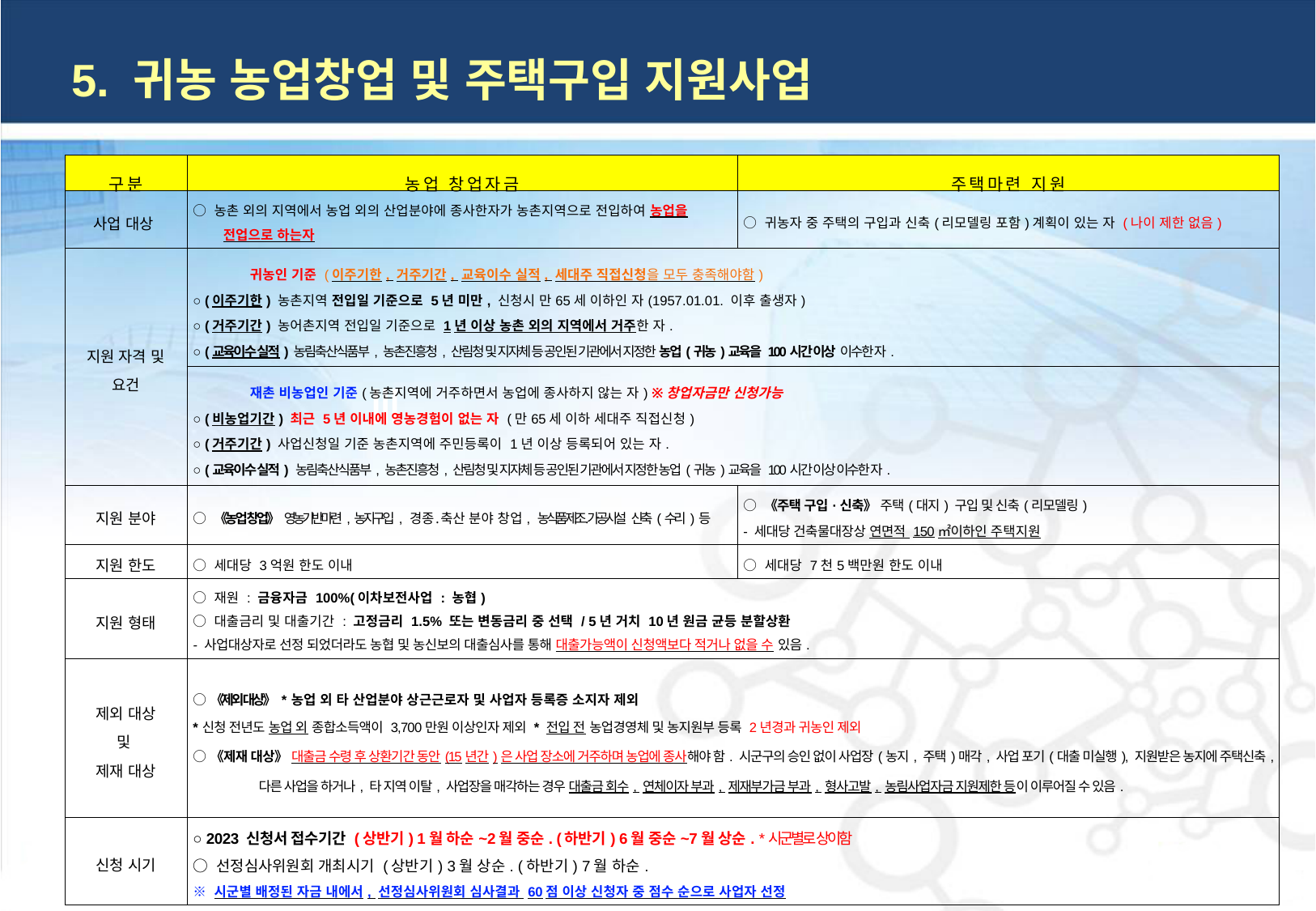

5. 귀농 농업창업 및 주택구입 지원사업

| 구분 | 농업 창업자금 | 주택마련 지원 |
| --- | --- | --- |
| 사업 대상 | ○ 농촌 외의 지역에서 농업 외의 산업분야에 종사한자가 농촌지역으로 전입하여 농업을 전업으로 하는자 | ○ 귀농자 중 주택의 구입과 신축(리모델링 포함)계획이 있는 자 (나이 제한 없음) |
| 지원 자격 및 요건 | 귀농인 기준 (이주기한, 거주기간, 교육이수 실적, 세대주 직접신청을 모두 충족해야함) ○ (이주기한) 농촌지역 전입일 기준으로 5년 미만, 신청시 만65세 이하인 자(1957.01.01. 이후 출생자) ○ (거주기간) 농어촌지역 전입일 기준으로 1년 이상 농촌 외의 지역에서 거주한 자. ○ (교육이수 실적) 농림축산식품부, 농촌진흥청, 산림청 및 지자체 등 공인된 기관에서 지정한 농업(귀농)교육을 100시간 이상 이수한 자. |  |
|  | 재촌 비농업인 기준(농촌지역에 거주하면서 농업에 종사하지 않는 자) ※창업자금만 신청가능 ○ (비농업기간) 최근 5년 이내에 영농경험이 없는 자 (만65세 이하 세대주 직접신청) ○ (거주기간) 사업신청일 기준 농촌지역에 주민등록이 1년 이상 등록되어 있는 자. ○ (교육이수 실적) 농림축산식품부, 농촌진흥청, 산림청 및 지자체 등 공인된 기관에서 지정한 농업(귀농)교육을 100시간 이상 이수한 자. |  |
| 지원 분야 | ○ 《농업 창업》 영농기반 마련, 농지구입, 경종․축산 분야 창업, 농식품 제조․가공시설 신축(수리) 등 | ○ 《주택 구입·신축》 주택(대지) 구입 및 신축(리모델링) - 세대당 건축물대장상 연면적 150㎡이하인 주택지원 |
| 지원 한도 | ○ 세대당 3억원 한도 이내 | ○ 세대당 7천5백만원 한도 이내 |
| 지원 형태 | ○ 재원 : 금융자금 100%(이차보전사업 : 농협) ○ 대출금리 및 대출기간 : 고정금리 1.5% 또는 변동금리 중 선택 / 5년 거치 10년 원금 균등 분할상환 - 사업대상자로 선정 되었더라도 농협 및 농신보의 대출심사를 통해 대출가능액이 신청액보다 적거나 없을 수 있음. |  |
| 제외 대상 및 제재 대상 | ○《제외 대상》 \* 농업 외 타 산업분야 상근근로자 및 사업자 등록증 소지자 제외 \* 신청 전년도 농업 외 종합소득액이 3,700만원 이상인자 제외 \* 전입 전 농업경영체 및 농지원부 등록 2년경과 귀농인 제외 ○《제재 대상》 대출금 수령 후 상환기간 동안(15년간)은 사업 장소에 거주하며 농업에 종사해야 함. 시군구의 승인 없이 사업장(농지, 주택)매각, 사업 포기(대출 미실행), 지원받은 농지에 주택신축, 다른 사업을 하거나, 타 지역 이탈, 사업장을 매각하는 경우 대출금 회수, 연체이자 부과, 제재부가금 부과, 형사고발, 농림사업자금 지원제한 등이 이루어질 수 있음. |  |
| 신청 시기 | ○ 2023 신청서 접수기간 (상반기) 1월 하순~2월 중순. (하반기) 6월 중순~7월 상순. \*시군별로 상이함 ○ 선정심사위원회 개최시기 (상반기) 3월 상순. (하반기) 7월 하순. ※ 시군별 배정된 자금 내에서, 선정심사위원회 심사결과 60점 이상 신청자 중 점수 순으로 사업자 선정 |  |
Ⅲ